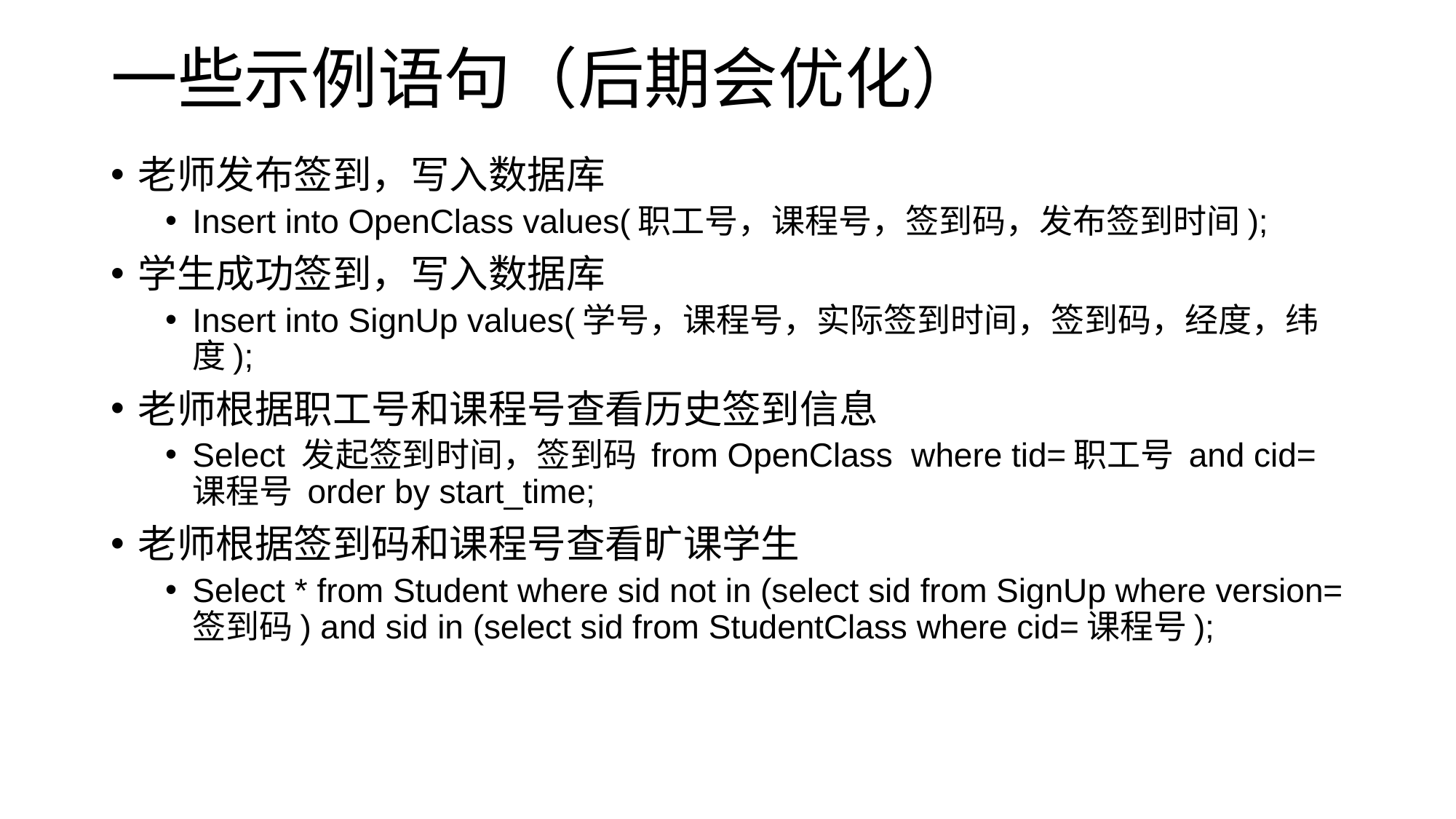

# 一些示例语句（后期会优化）
老师发布签到，写入数据库
Insert into OpenClass values(职工号，课程号，签到码，发布签到时间);
学生成功签到，写入数据库
Insert into SignUp values(学号，课程号，实际签到时间，签到码，经度，纬度);
老师根据职工号和课程号查看历史签到信息
Select 发起签到时间，签到码 from OpenClass  where tid=职工号 and cid=课程号 order by start_time;
老师根据签到码和课程号查看旷课学生
Select * from Student where sid not in (select sid from SignUp where version=签到码) and sid in (select sid from StudentClass where cid=课程号);